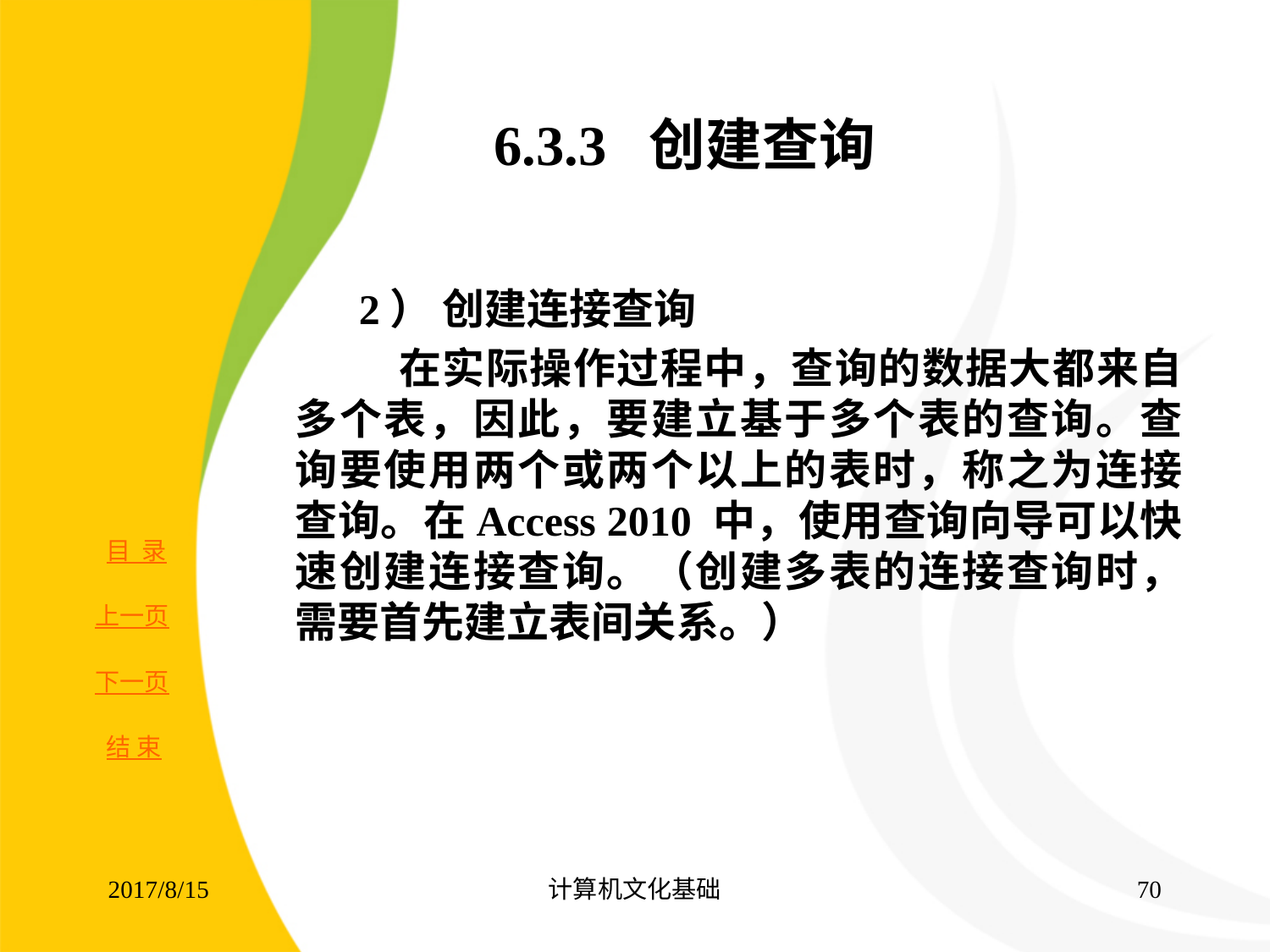

# 6.3.3  创建查询
                    2） 创建连接查询
             在实际操作过程中，查询的数据大都来自多个表，因此，要建立基于多个表的查询。查询要使用两个或两个以上的表时，称之为连接查询。在Access 2010 中，使用查询向导可以快速创建连接查询。（创建多表的连接查询时，需要首先建立表间关系。）
2017/8/15
计算机文化基础
70